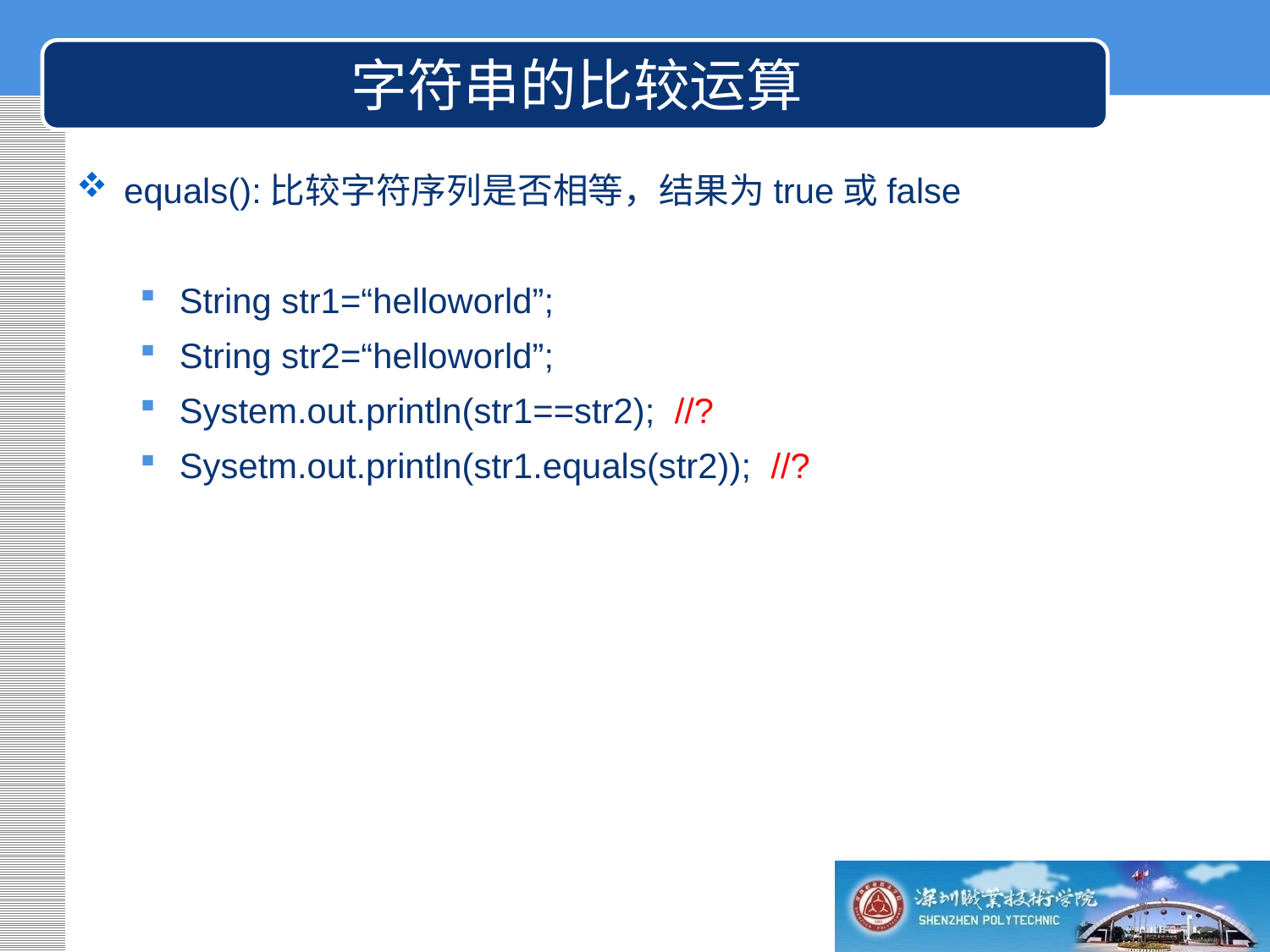

字符串的比较运算
equals():比较字符序列是否相等，结果为true或false

String str1=“helloworld”;
String str2=“helloworld”;
System.out.println(str1==str2);  //?
Sysetm.out.println(str1.equals(str2));  //?